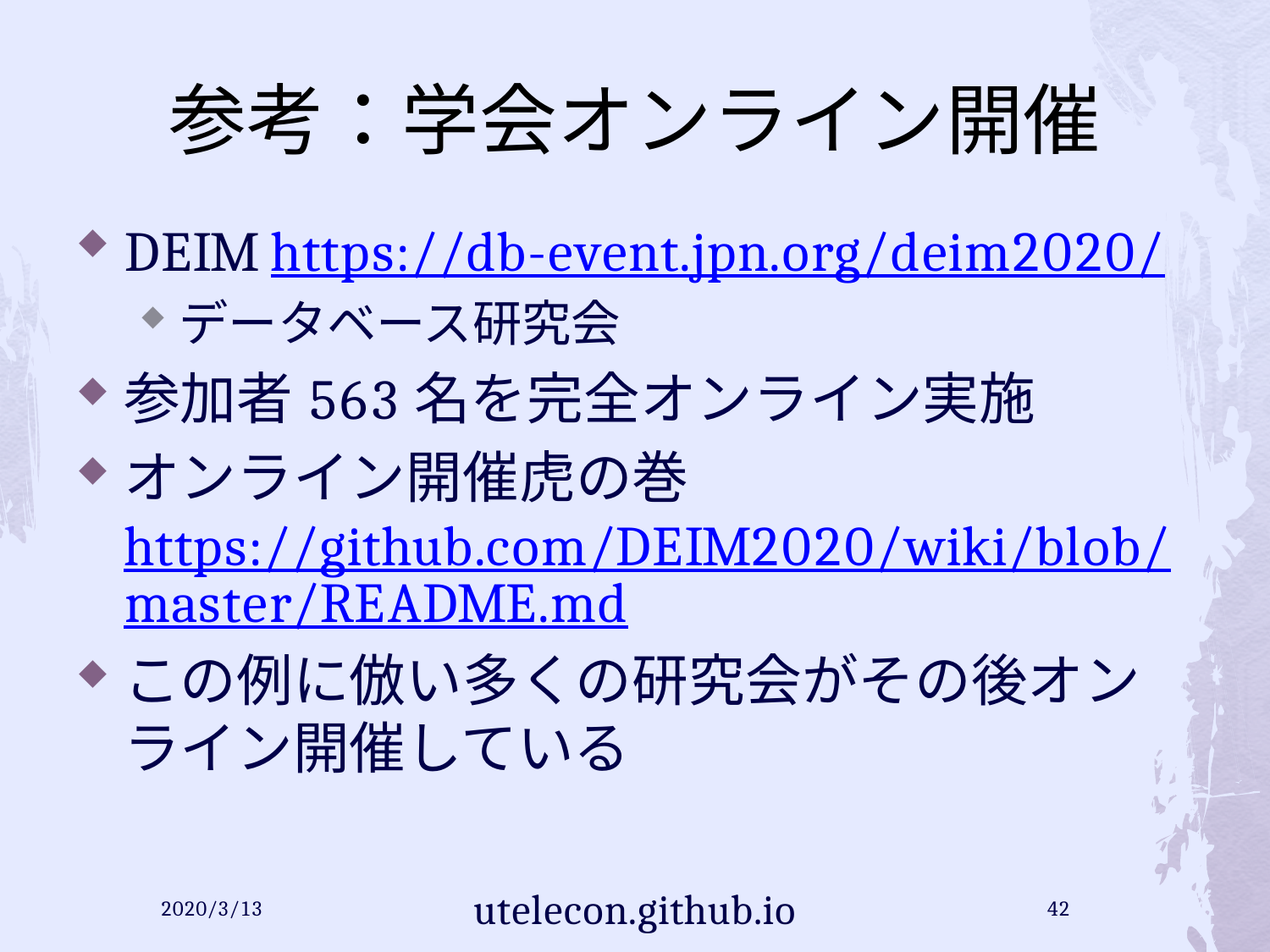

# 参考：学会オンライン開催
DEIM https://db-event.jpn.org/deim2020/
データベース研究会
参加者563名を完全オンライン実施
オンライン開催虎の巻https://github.com/DEIM2020/wiki/blob/master/README.md
この例に倣い多くの研究会がその後オンライン開催している
2020/3/13
utelecon.github.io
42